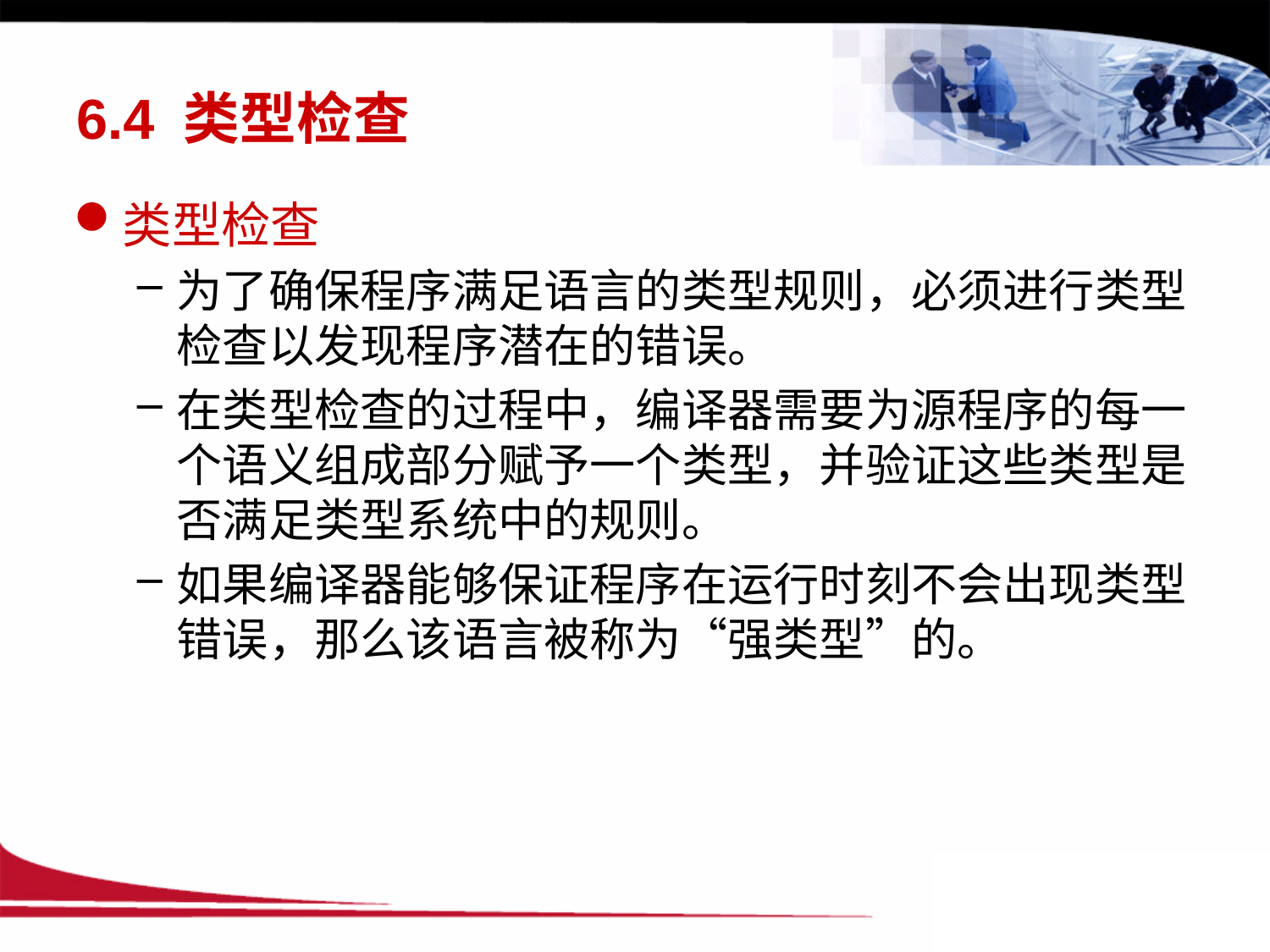

# 6.4 类型检查
类型检查
为了确保程序满足语言的类型规则，必须进行类型检查以发现程序潜在的错误。
在类型检查的过程中，编译器需要为源程序的每一个语义组成部分赋予一个类型，并验证这些类型是否满足类型系统中的规则。
如果编译器能够保证程序在运行时刻不会出现类型错误，那么该语言被称为“强类型”的。